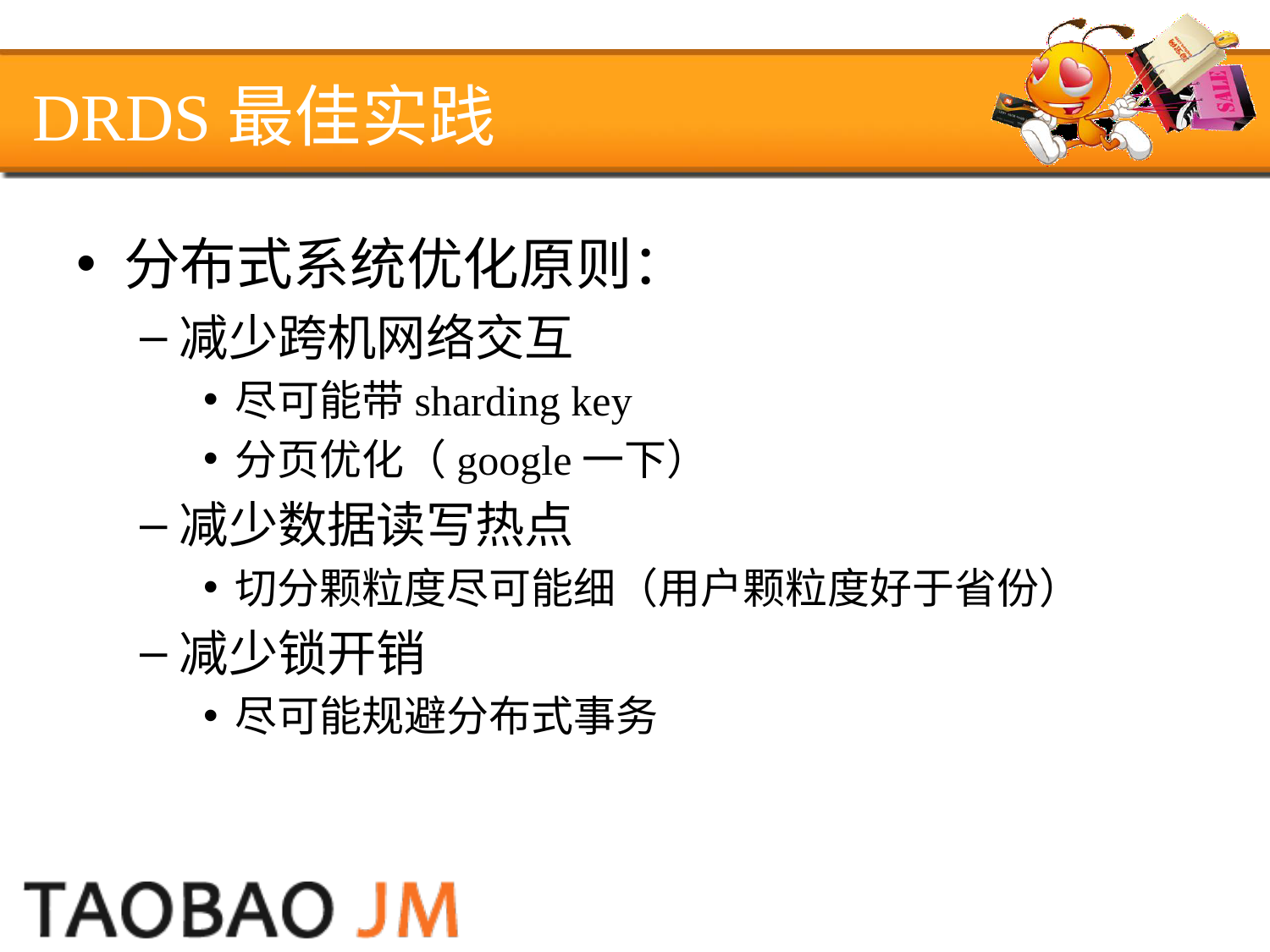

# DRDS最佳实践
分布式系统优化原则：
减少跨机网络交互
尽可能带sharding key
分页优化（google一下）
减少数据读写热点
切分颗粒度尽可能细（用户颗粒度好于省份）
减少锁开销
尽可能规避分布式事务